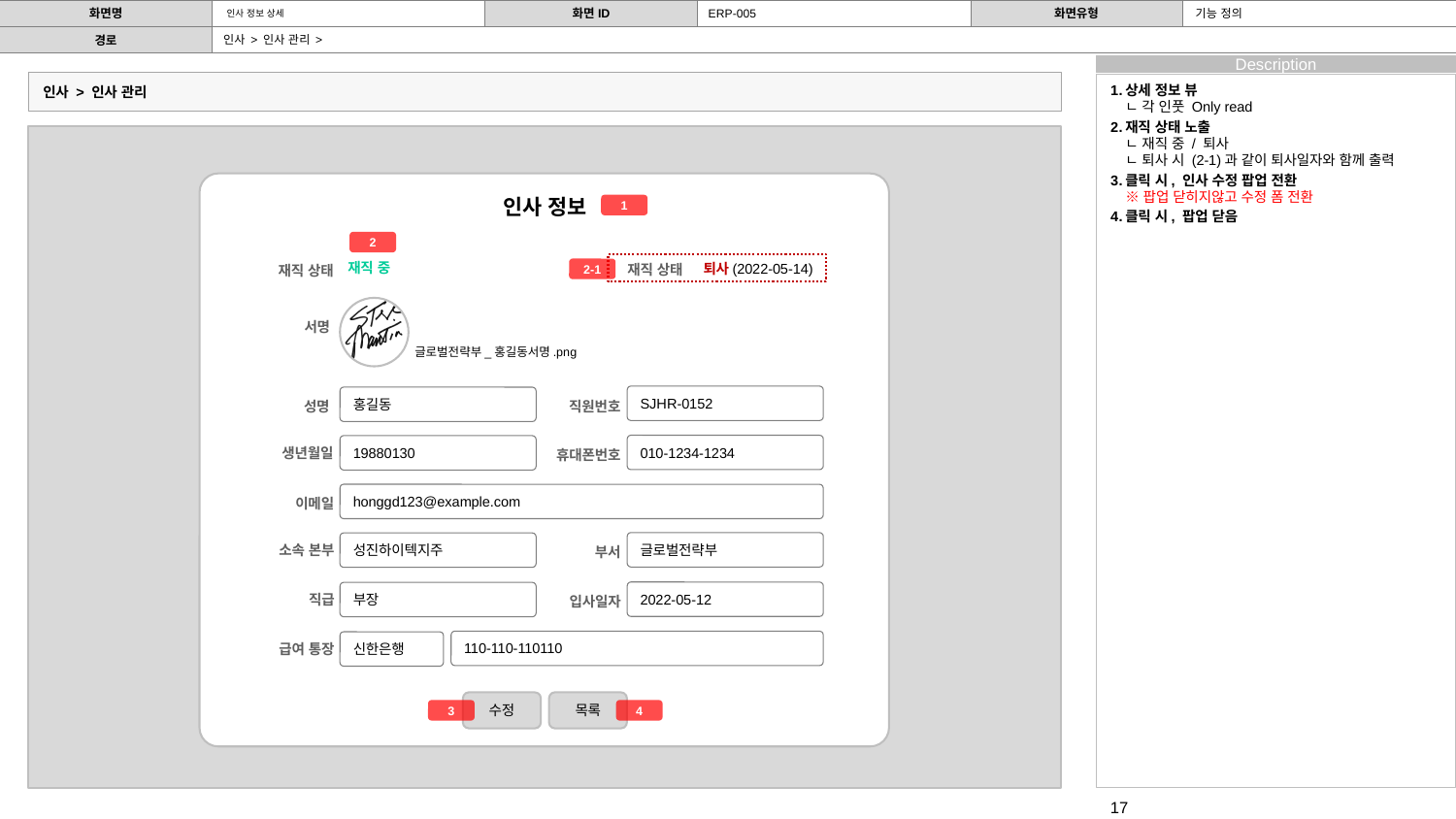

ERP-005
기능 정의
# 인사 정보 상세
인사 > 인사 관리 >
인사 > 인사 관리

상세 정보 뷰
ㄴ 각 인풋 Only read
재직 상태 노출
ㄴ 재직 중 / 퇴사
ㄴ 퇴사 시 (2-1)과 같이 퇴사일자와 함께 출력
클릭 시, 인사 수정 팝업 전환
※ 팝업 닫히지않고 수정 폼 전환
클릭 시, 팝업 닫음

인사 정보
1
2
재직 중
퇴사(2022-05-14)

재직 상태
재직 상태
2-1

서명
글로벌전략부_홍길동서명.png
SJHR-0152
홍길동
성명
직원번호
010-1234-1234
19880130
생년월일
휴대폰번호
honggd123@example.com
이메일
글로벌전략부
성진하이텍지주
소속 본부
부서
2022-05-12
부장
직급
입사일자
110-110-110110
신한은행
급여 통장
수정
목록
3
4